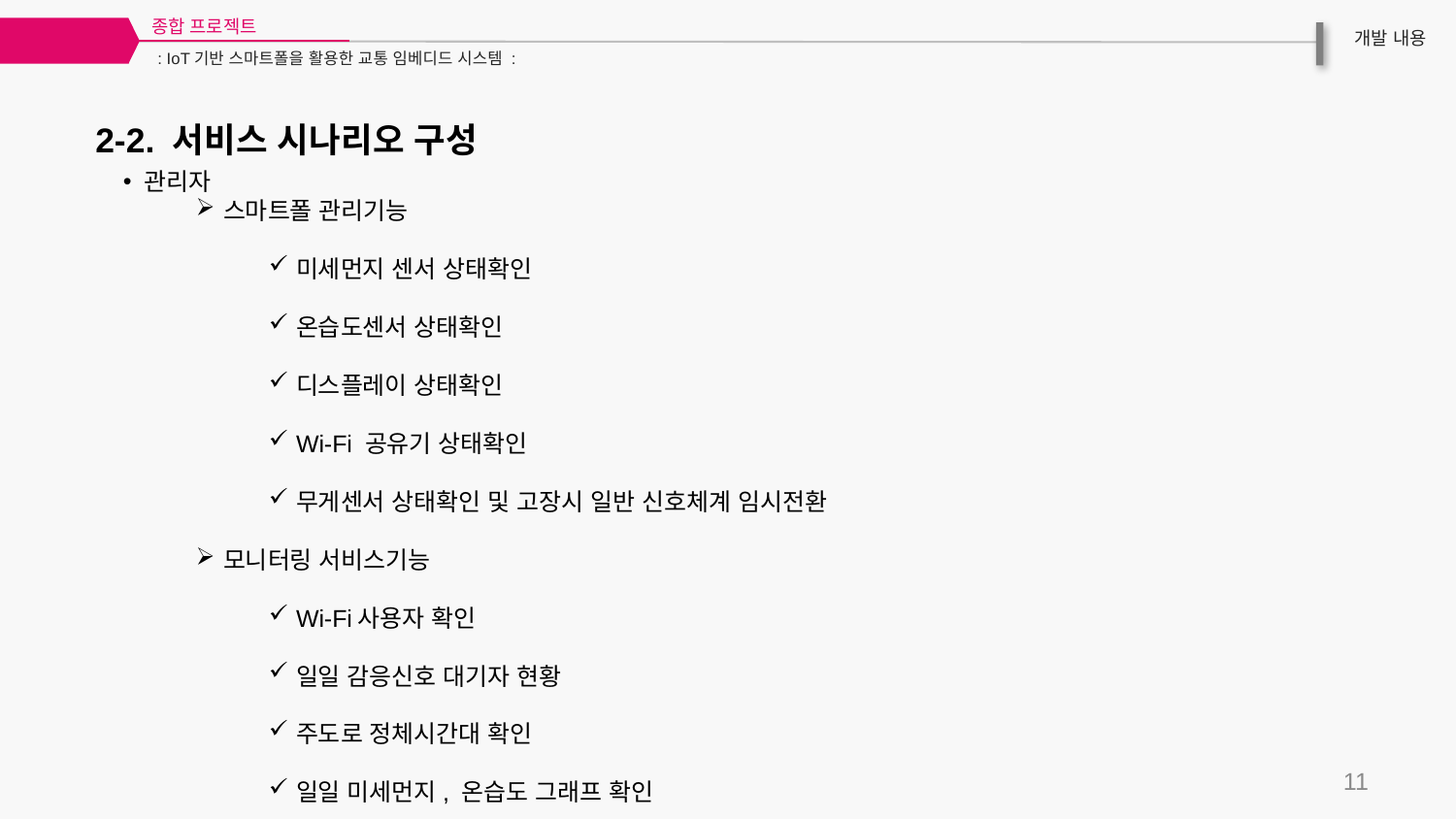

종합 프로젝트

03
개발 내용

: IoT기반 스마트폴을 활용한 교통 임베디드 시스템 :
2-2. 서비스 시나리오 구성
 관리자
스마트폴 관리기능

미세먼지 센서 상태확인

온습도센서 상태확인

디스플레이 상태확인

Wi-Fi 공유기 상태확인

무게센서 상태확인 및 고장시 일반 신호체계 임시전환

모니터링 서비스기능

Wi-Fi사용자 확인

일일 감응신호 대기자 현황

주도로 정체시간대 확인

일일 미세먼지, 온습도 그래프 확인

11